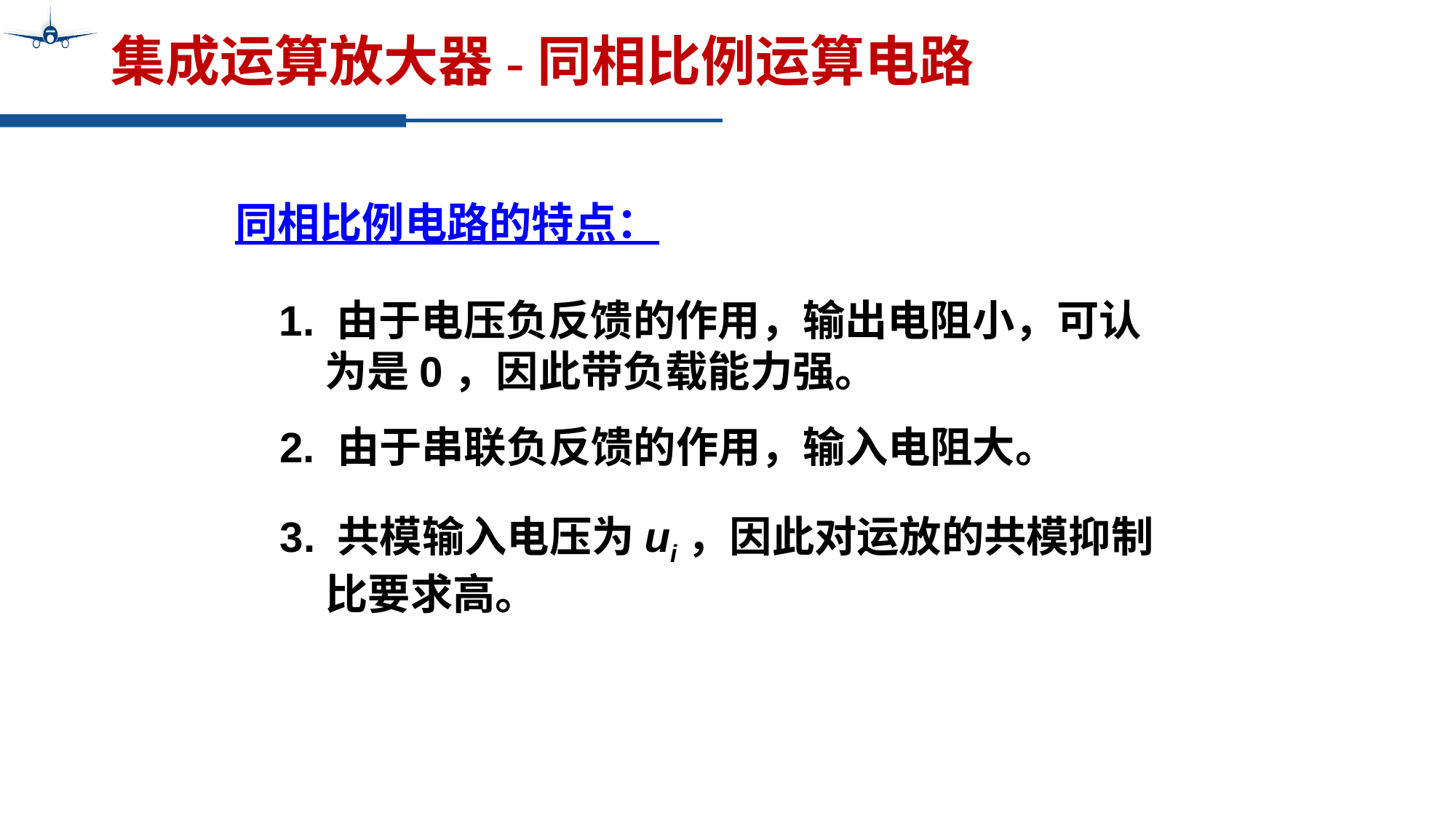

# 集成运算放大器-同相比例运算电路
同相比例电路的特点：
1. 由于电压负反馈的作用，输出电阻小，可认为是0，因此带负载能力强。
2. 由于串联负反馈的作用，输入电阻大。
3. 共模输入电压为ui，因此对运放的共模抑制比要求高。